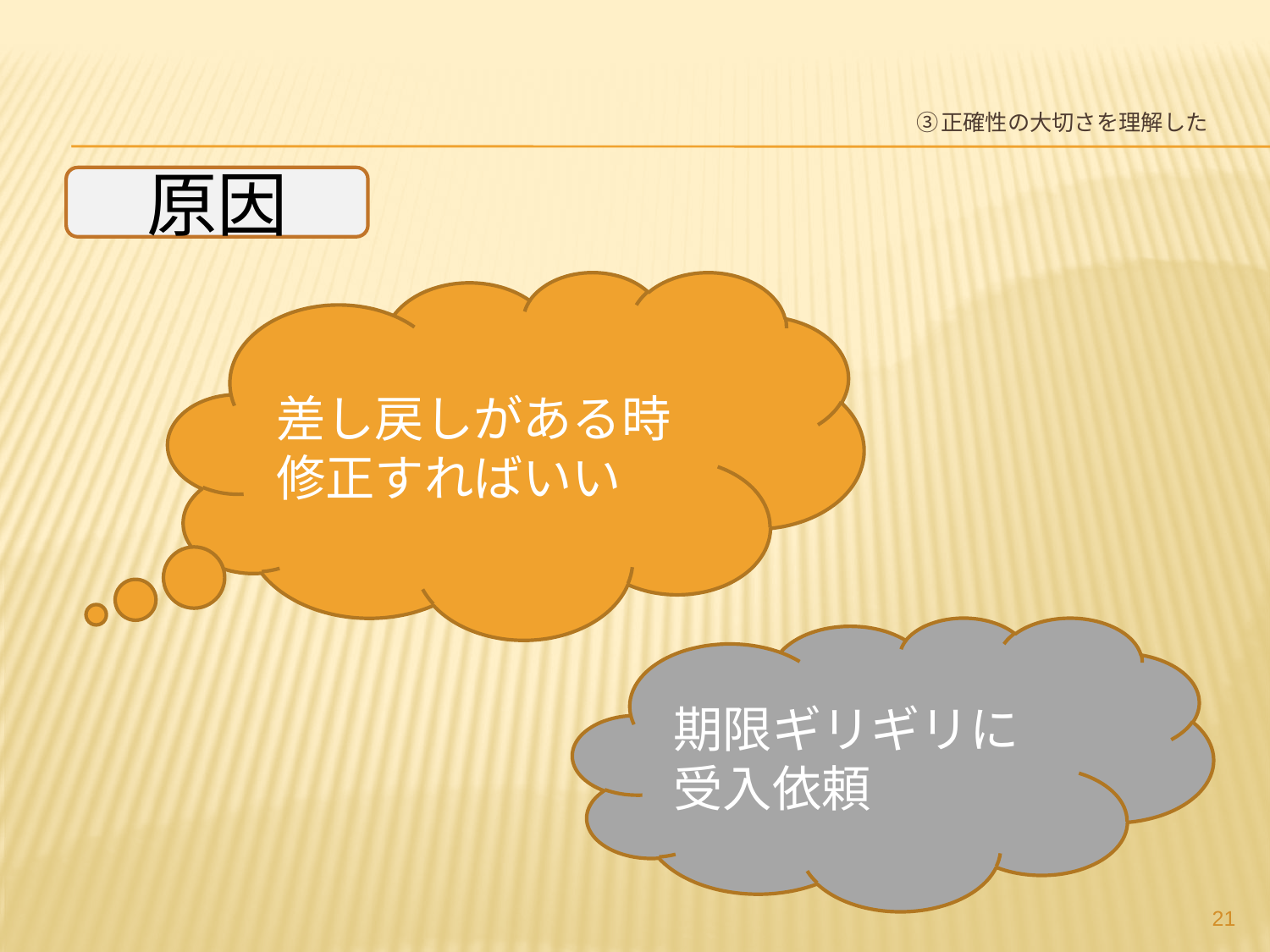

# ③正確性の大切さを理解した
原因
差し戻しがある時
修正すればいい
期限ギリギリに受入依頼
21